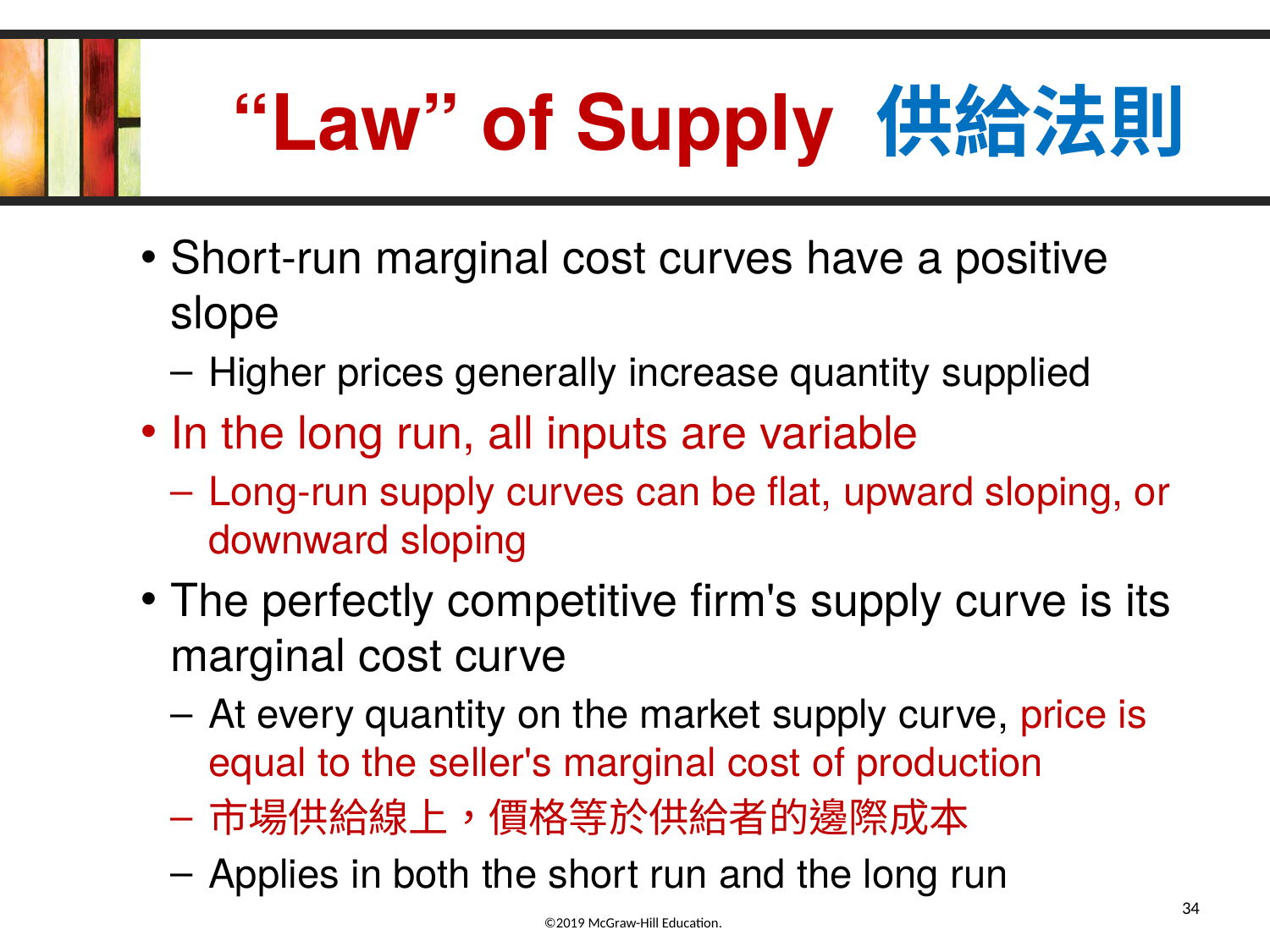

# “Law” of Supply 供給法則
Short-run marginal cost curves have a positive slope
Higher prices generally increase quantity supplied
In the long run, all inputs are variable
Long-run supply curves can be flat, upward sloping, or downward sloping
The perfectly competitive firm's supply curve is its marginal cost curve
At every quantity on the market supply curve, price is equal to the seller's marginal cost of production
市場供給線上，價格等於供給者的邊際成本
Applies in both the short run and the long run

34
6-34
©2019 McGraw-Hill Education.